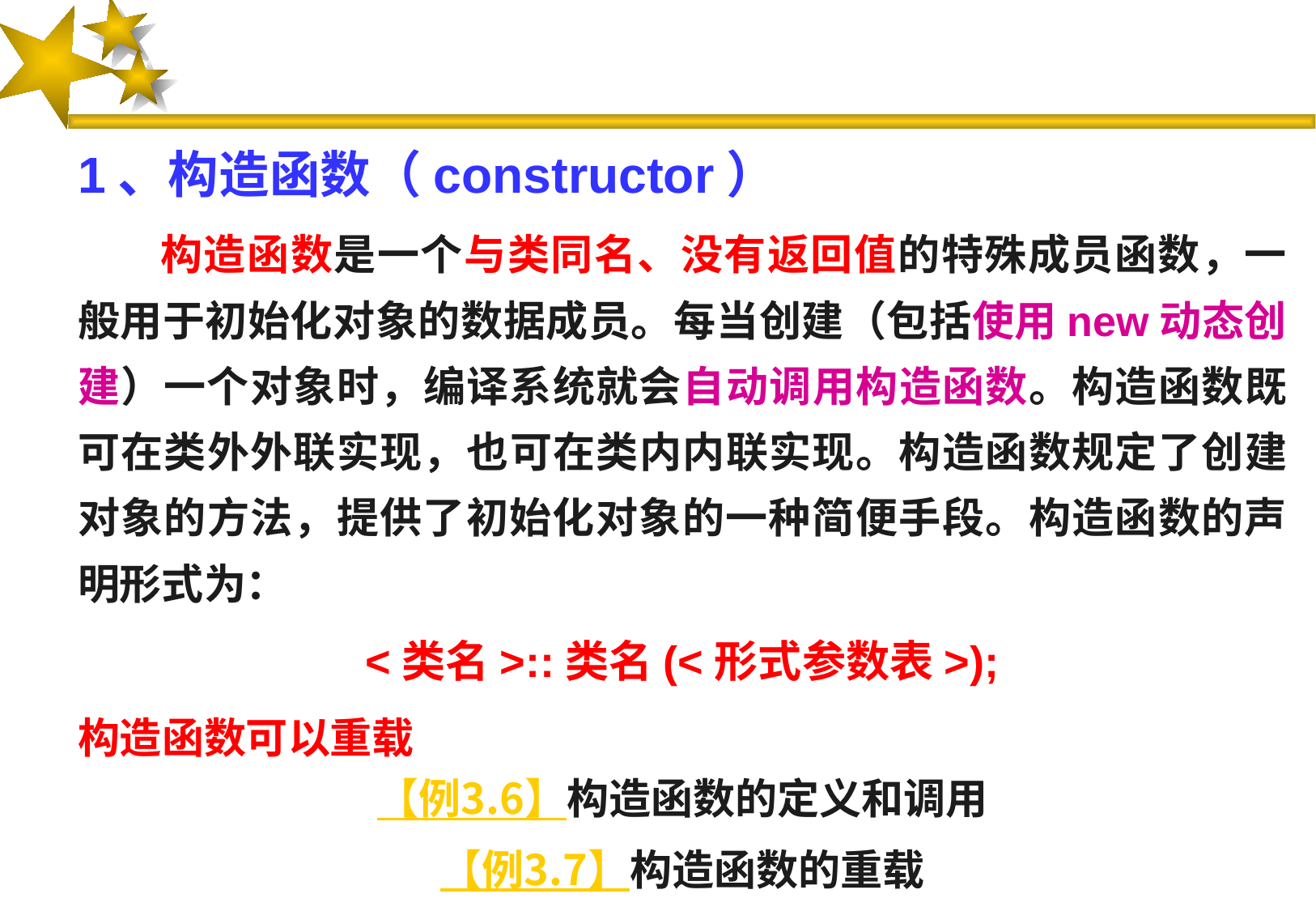

#
1、构造函数（constructor）
构造函数是一个与类同名、没有返回值的特殊成员函数，一般用于初始化对象的数据成员。每当创建（包括使用new动态创建）一个对象时，编译系统就会自动调用构造函数。构造函数既可在类外外联实现，也可在类内内联实现。构造函数规定了创建对象的方法，提供了初始化对象的一种简便手段。构造函数的声明形式为：
<类名>::类名(<形式参数表>);
构造函数可以重载
【例3.6】构造函数的定义和调用
【例3.7】构造函数的重载